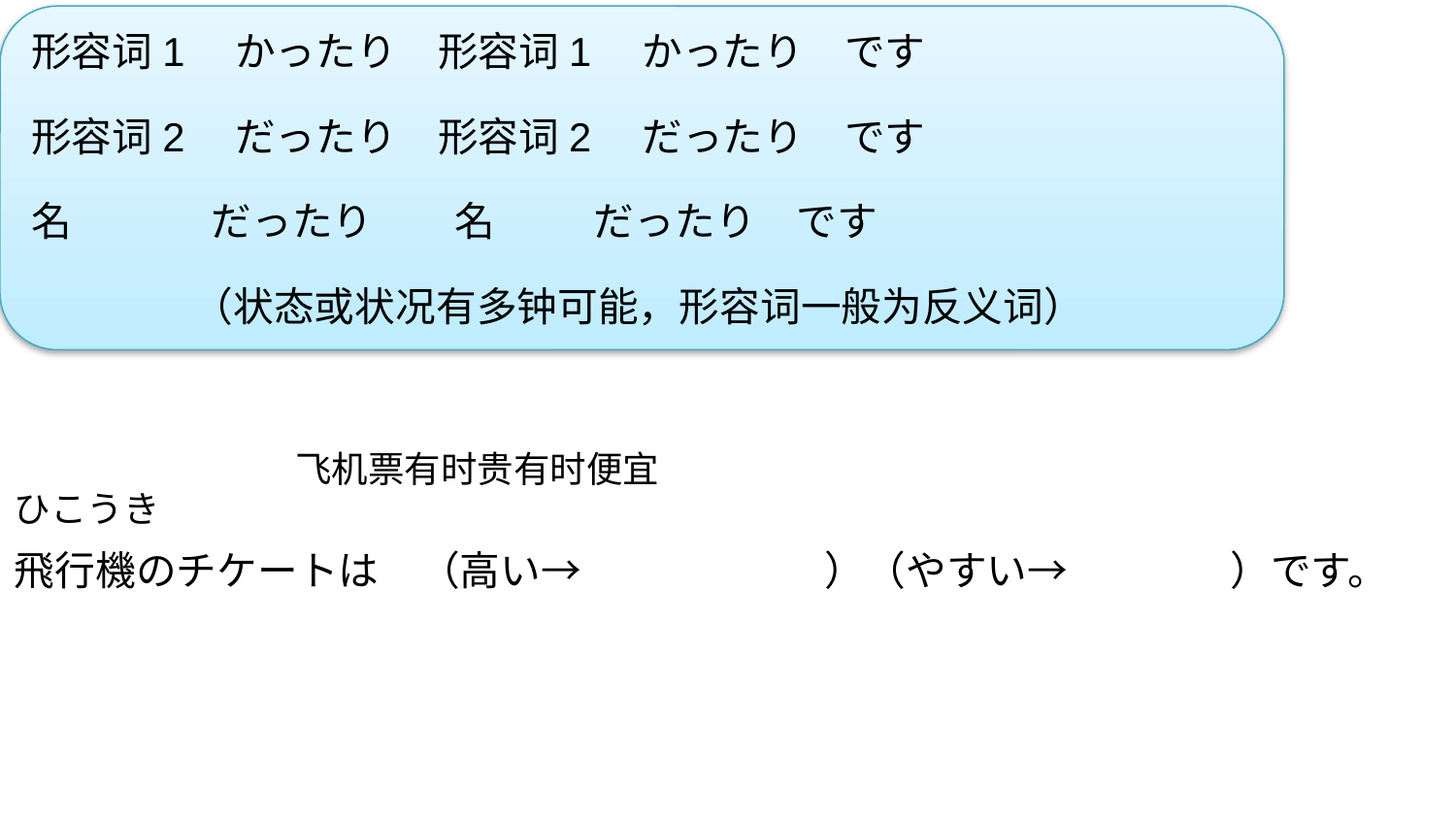

形容词1　かったり　形容词1　かったり　です
形容词2　だったり　形容词2　だったり　です
名　　　  だったり　　名　　  だったり　です
　　         （状态或状况有多钟可能，形容词一般为反义词）
飞机票有时贵有时便宜
ひこうき
飛行機のチケートは　（高い→　　　　　　）（やすい→　　　　）です。